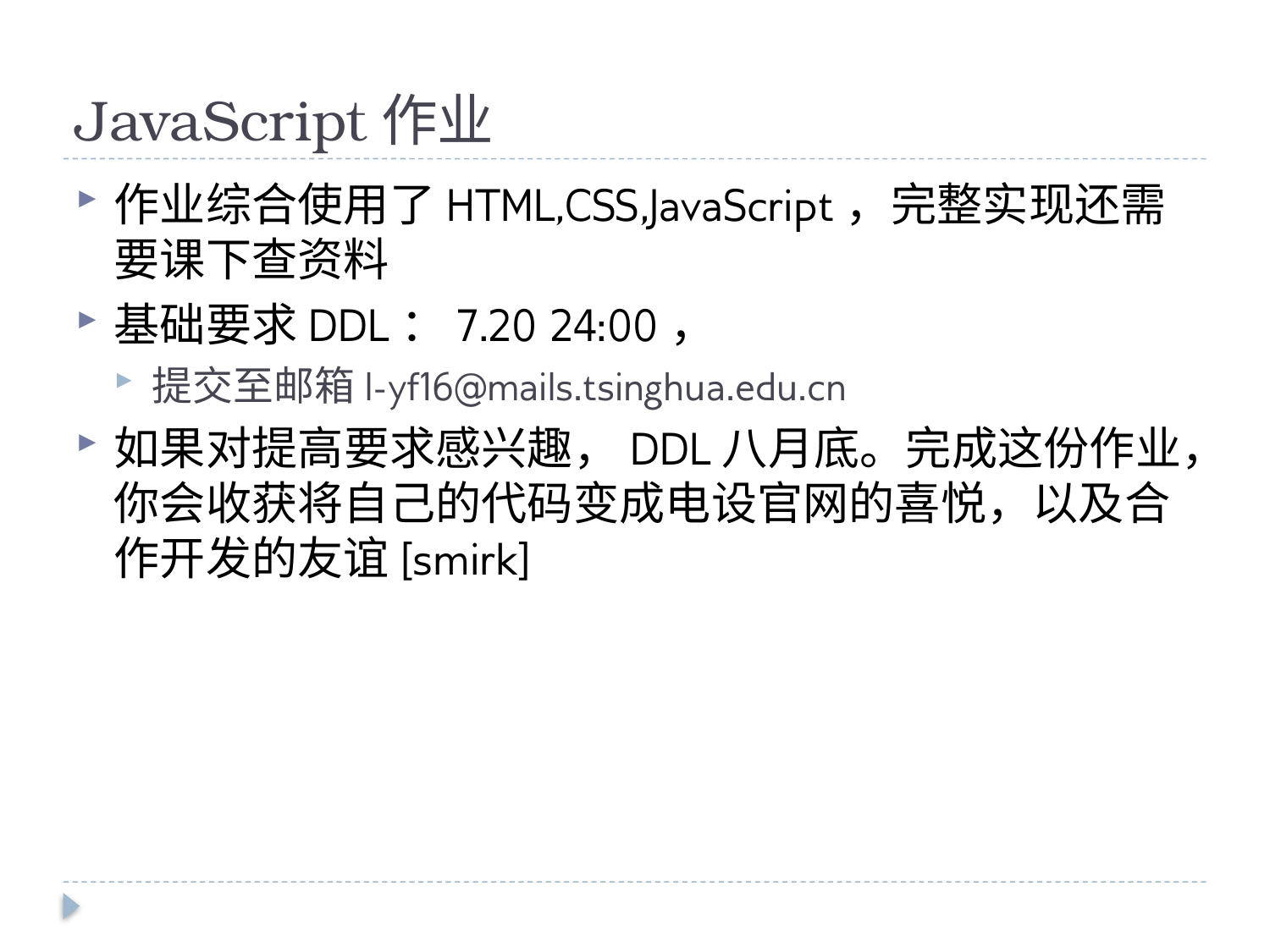

# JavaScript作业
作业综合使用了HTML,CSS,JavaScript，完整实现还需要课下查资料
基础要求DDL：7.20 24:00，
提交至邮箱l-yf16@mails.tsinghua.edu.cn
如果对提高要求感兴趣，DDL八月底。完成这份作业，你会收获将自己的代码变成电设官网的喜悦，以及合作开发的友谊[smirk]